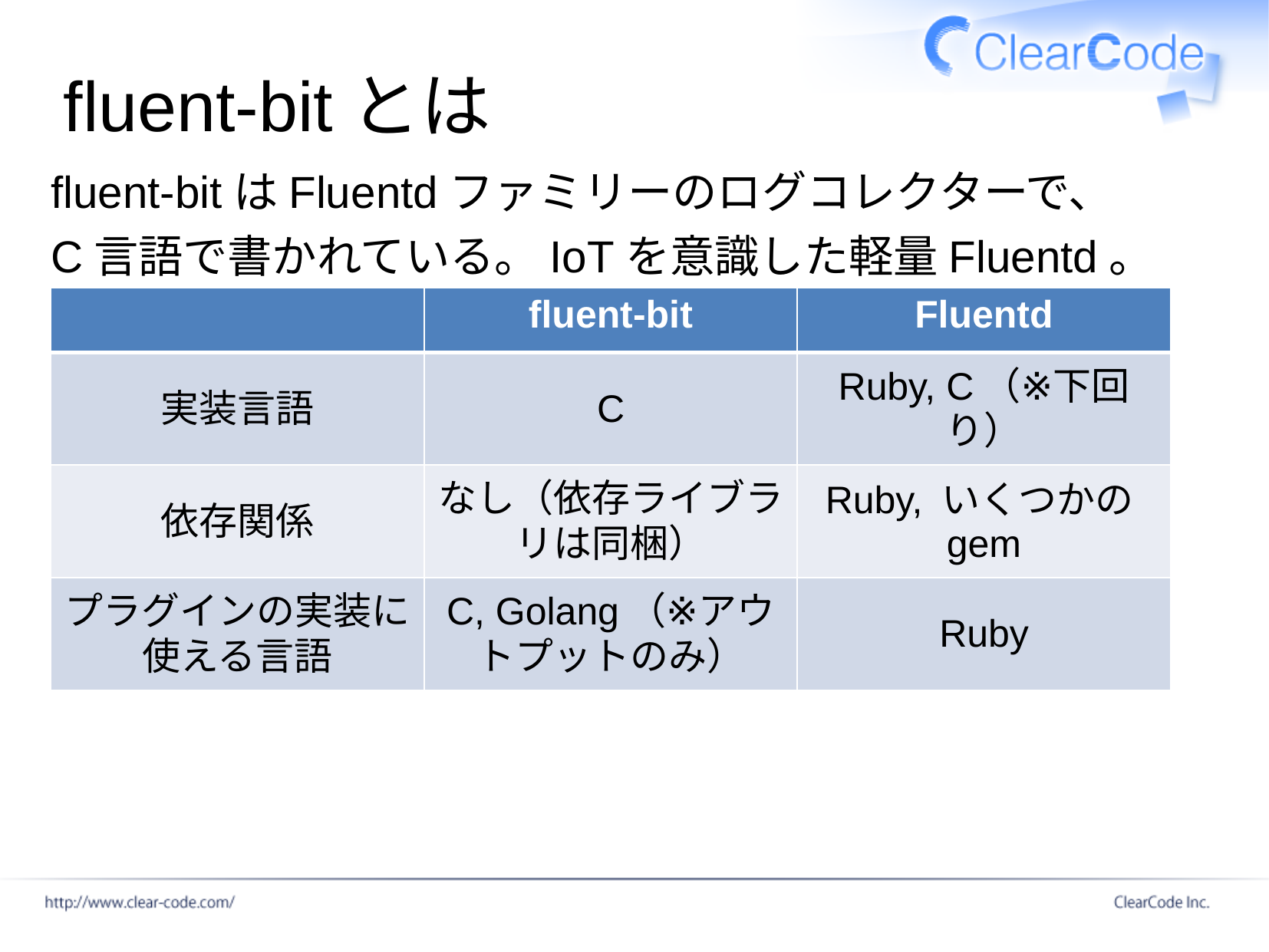

# fluent-bitとは
fluent-bitはFluentdファミリーのログコレクターで、
C言語で書かれている。IoTを意識した軽量Fluentd。
|  | fluent-bit | Fluentd |
| --- | --- | --- |
| 実装言語 | C | Ruby, C（※下回り） |
| 依存関係 | なし（依存ライブラリは同梱） | Ruby, いくつかのgem |
| プラグインの実装に使える言語 | C, Golang（※アウトプットのみ） | Ruby |